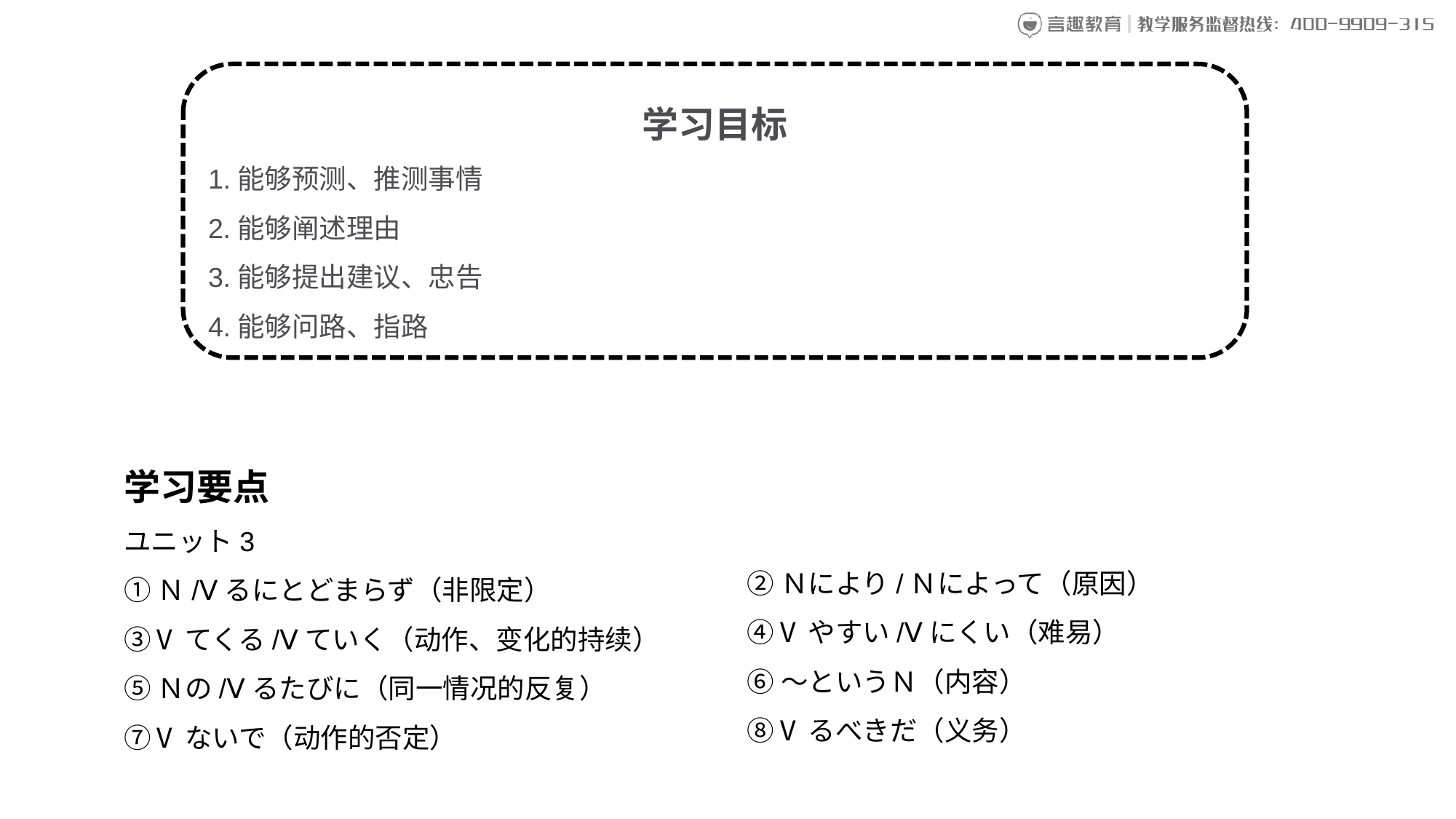

学习目标
1.能够预测、推测事情
2.能够阐述理由
3.能够提出建议、忠告
4.能够问路、指路
学习要点
ユニット3
①Ｎ/Ⅴるにとどまらず（非限定）
③Ⅴてくる/Ⅴていく（动作、变化的持续）
⑤Ｎの/Ⅴるたびに（同一情况的反复）
⑦Ⅴないで（动作的否定）
②Ｎにより/Ｎによって（原因）
④Ⅴやすい/Ⅴにくい（难易）
⑥～というＮ（内容）
⑧Ⅴるべきだ（义务）